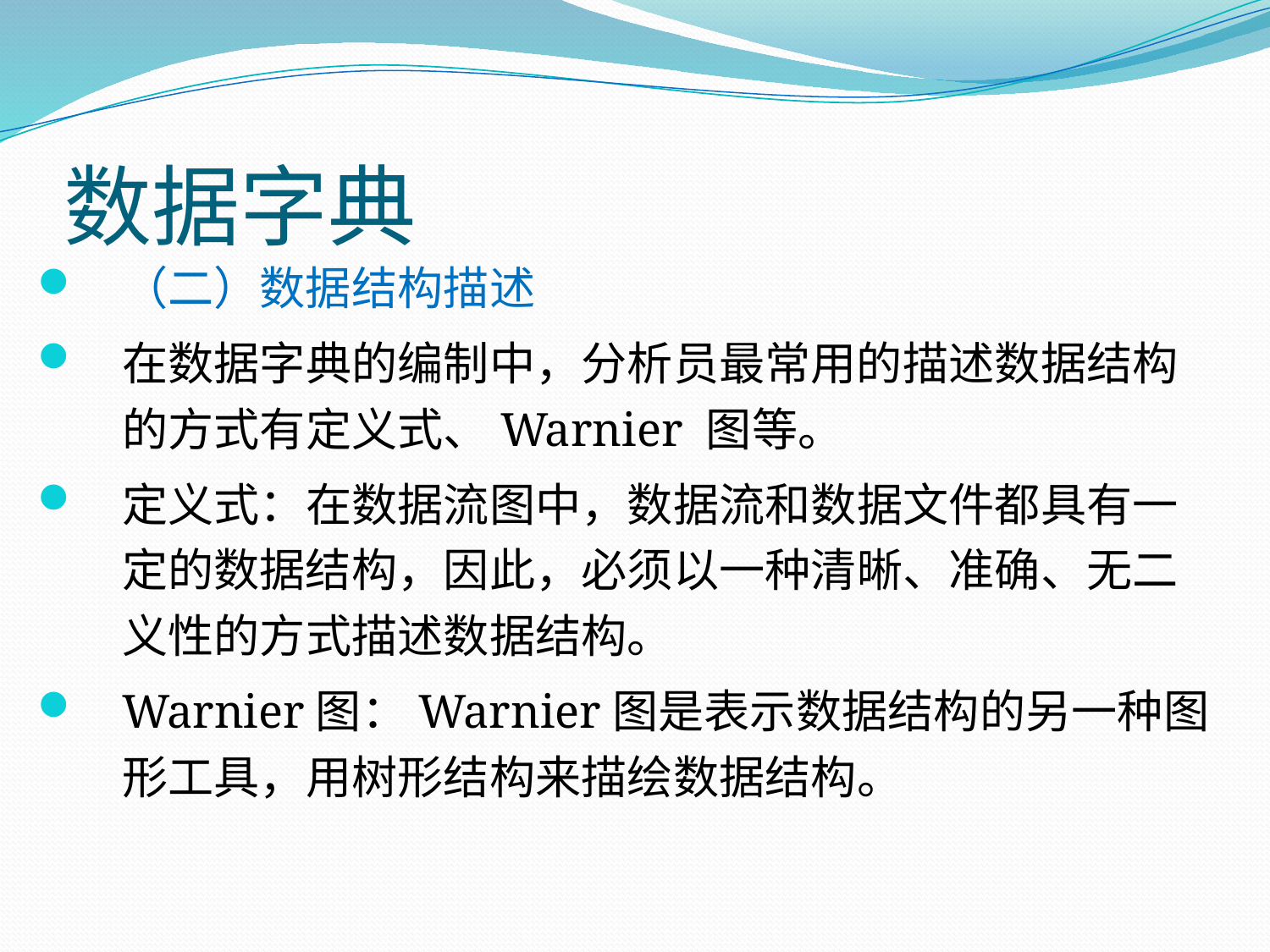

# 数据字典
（二）数据结构描述
在数据字典的编制中，分析员最常用的描述数据结构的方式有定义式、Warnier 图等。
定义式：在数据流图中，数据流和数据文件都具有一定的数据结构，因此，必须以一种清晰、准确、无二义性的方式描述数据结构。
Warnier图：Warnier图是表示数据结构的另一种图形工具，用树形结构来描绘数据结构。